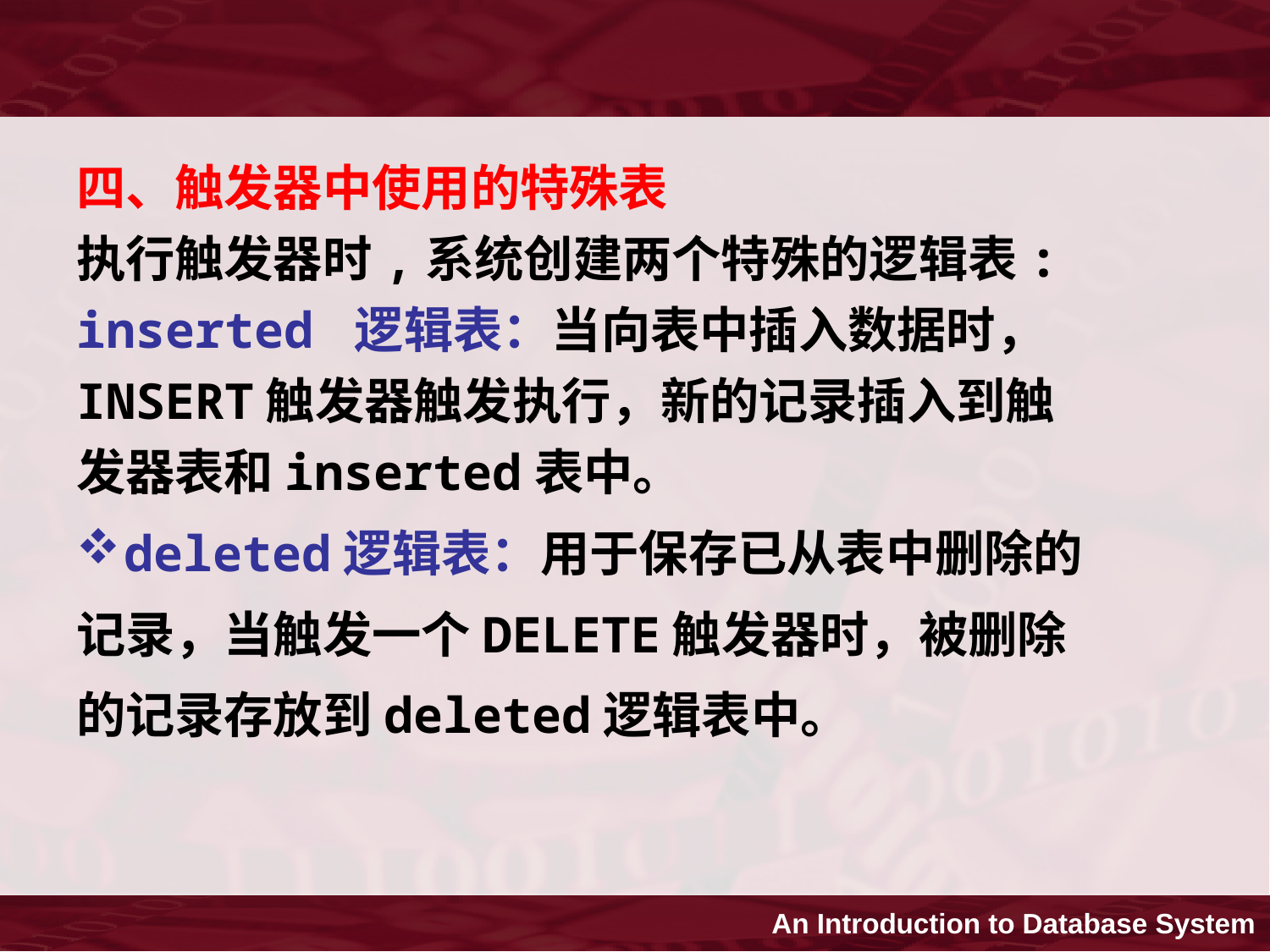

四、触发器中使用的特殊表
执行触发器时,系统创建两个特殊的逻辑表:
inserted 逻辑表：当向表中插入数据时，
INSERT触发器触发执行，新的记录插入到触
发器表和inserted表中。
deleted逻辑表：用于保存已从表中删除的
记录，当触发一个DELETE触发器时，被删除
的记录存放到deleted逻辑表中。